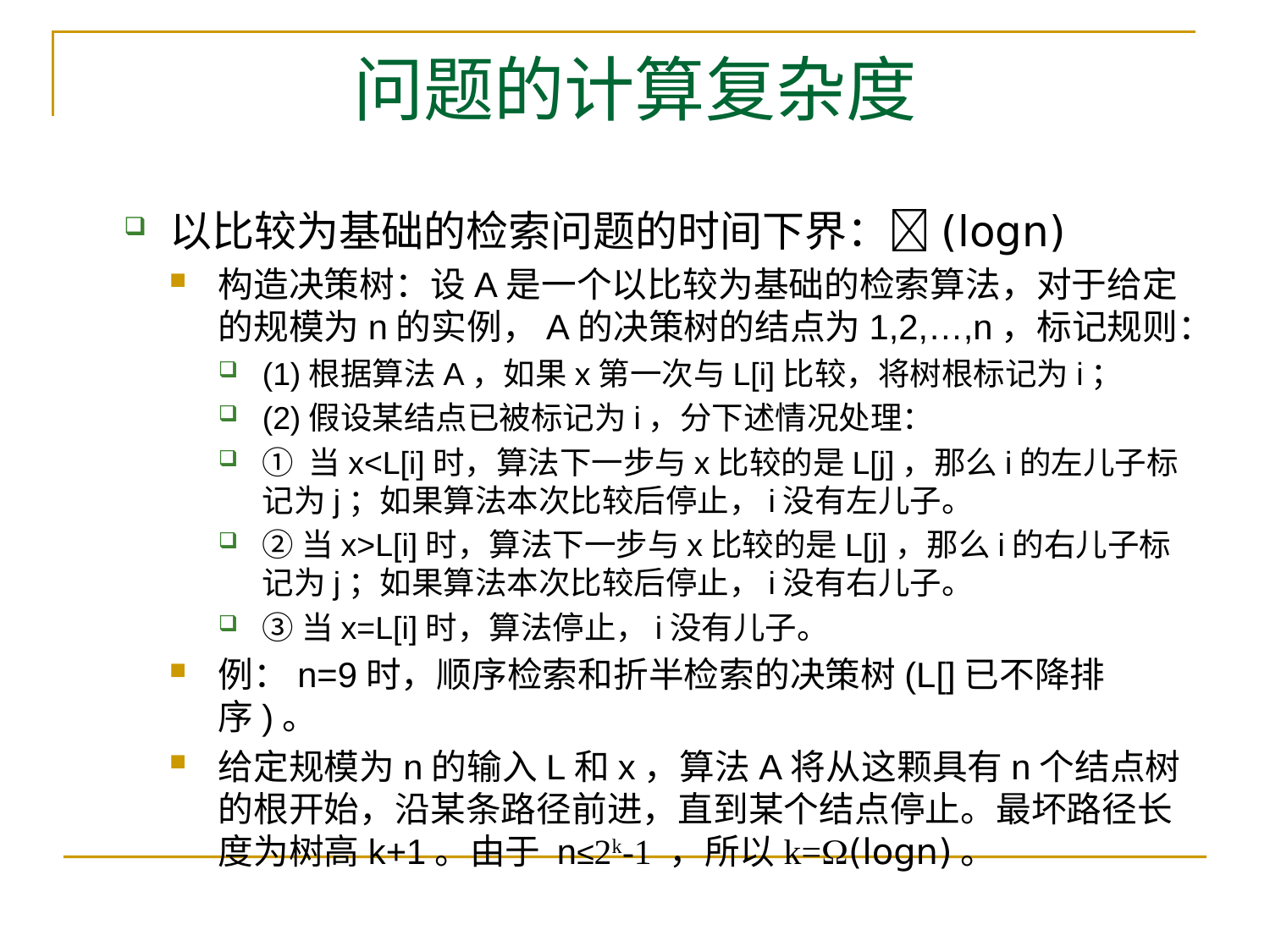

# 问题的计算复杂度
以比较为基础的检索问题的时间下界：Ω(logn)
构造决策树：设A是一个以比较为基础的检索算法，对于给定的规模为n的实例，A的决策树的结点为1,2,…,n，标记规则：
(1)根据算法A，如果x第一次与L[i]比较，将树根标记为i；
(2)假设某结点已被标记为i，分下述情况处理：
① 当x<L[i]时，算法下一步与x比较的是L[j]，那么i的左儿子标记为j；如果算法本次比较后停止，i没有左儿子。
②当x>L[i]时，算法下一步与x比较的是L[j]，那么i的右儿子标记为j；如果算法本次比较后停止，i没有右儿子。
③当x=L[i]时，算法停止，i没有儿子。
例：n=9时，顺序检索和折半检索的决策树(L[]已不降排序)。
给定规模为n的输入L和x，算法A将从这颗具有n个结点树的根开始，沿某条路径前进，直到某个结点停止。最坏路径长度为树高k+1。由于 n≤2k-1 ，所以k=Ω(logn)。